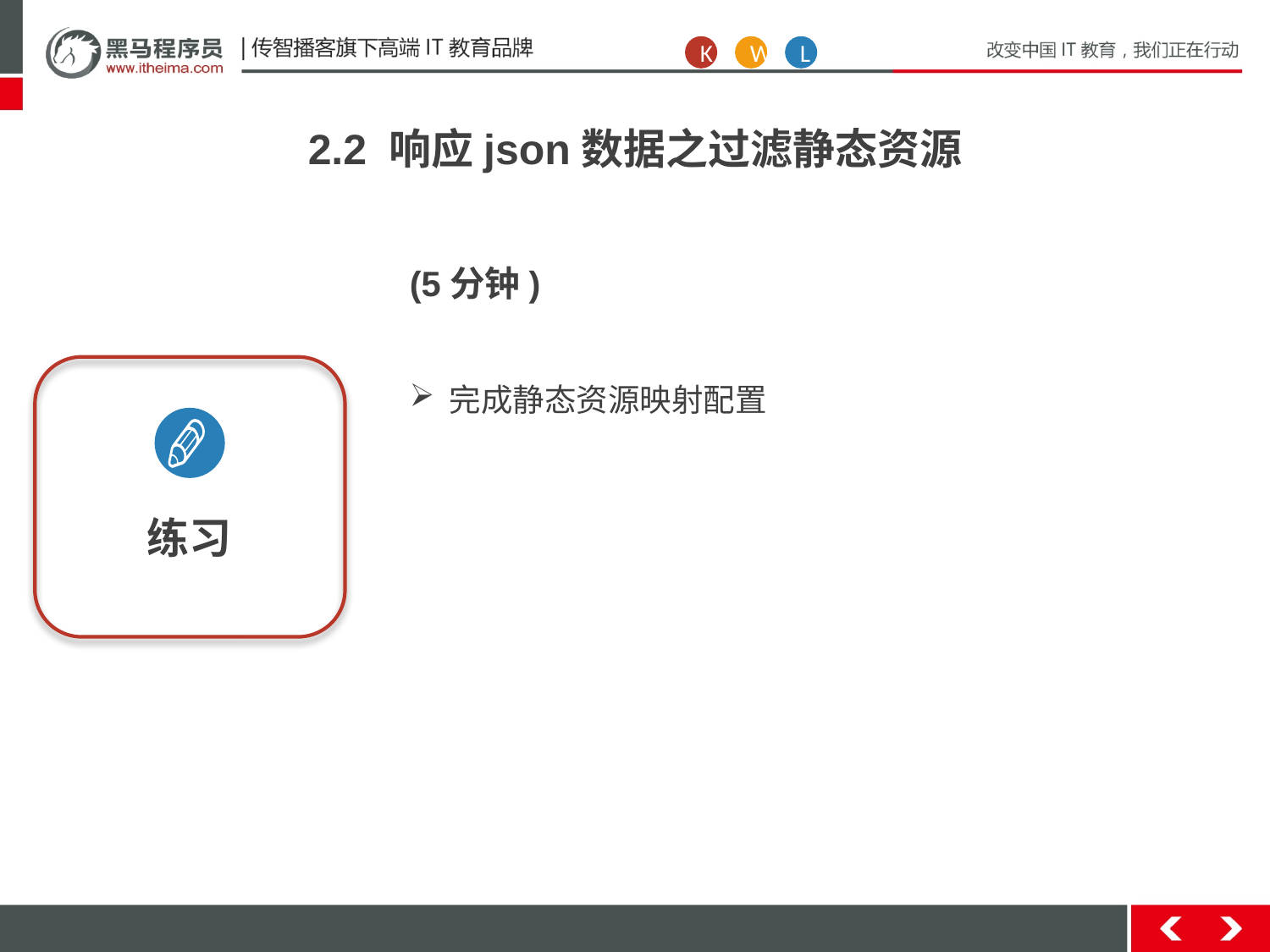

K
W
L
2.2 响应json数据之过滤静态资源

(5分钟)

完成静态资源映射配置

练习